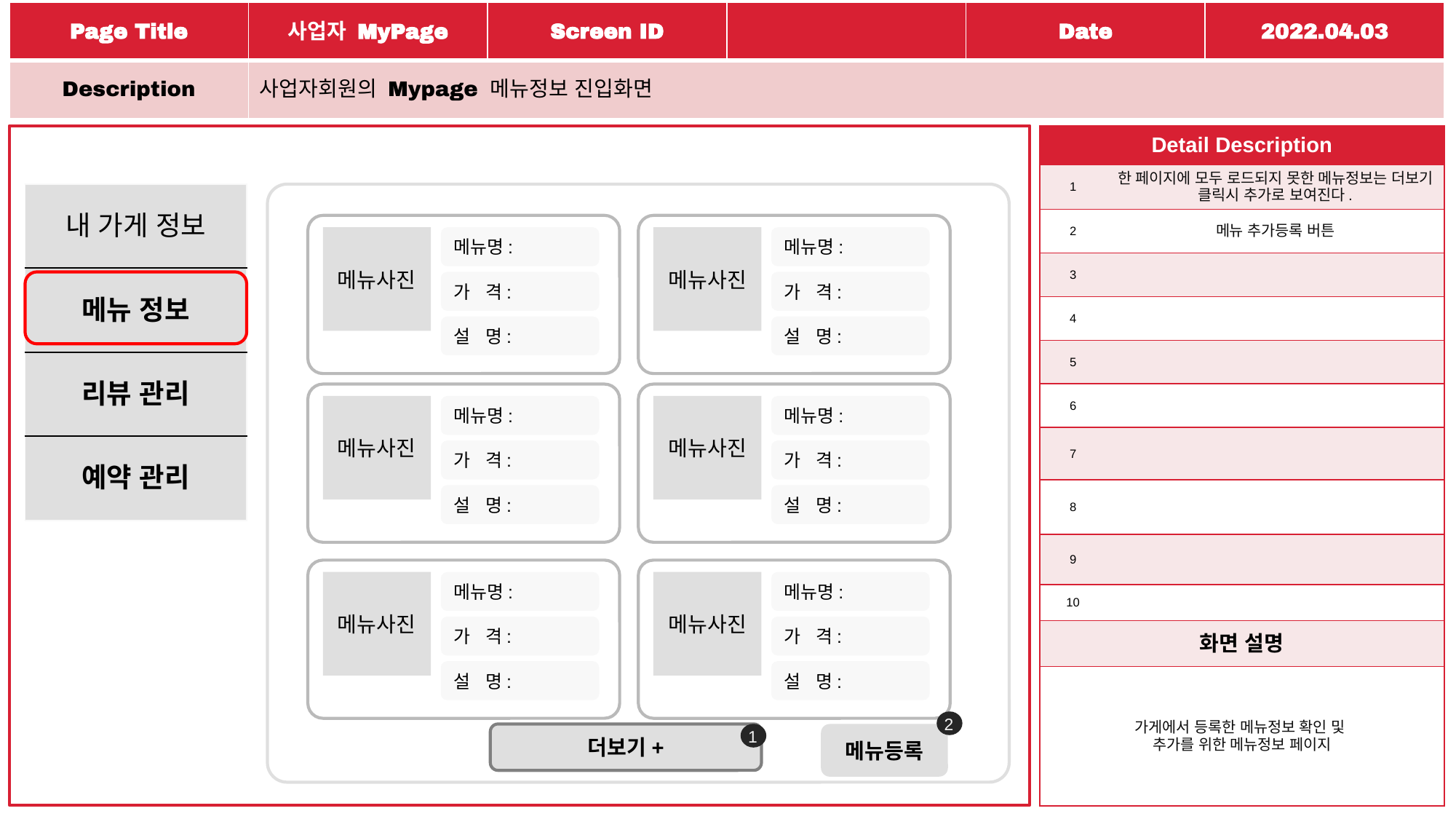

| Page Title | 사업자 MyPage | Screen ID |  | Date | 2022.04.03 |
| --- | --- | --- | --- | --- | --- |
| Description | 사업자회원의 Mypage 메뉴정보 진입화면 |  |  |  |  |

| Detail Description |  |
| --- | --- |
| 1 | 한 페이지에 모두 로드되지 못한 메뉴정보는 더보기 클릭시 추가로 보여진다. |
| 2 | 메뉴 추가등록 버튼 |
| 3 |  |
| 4 |  |
| 5 |  |
| 6 |  |
| 7 |  |
| 8 |  |
| 9 |  |
| 10 |  |
| 화면 설명 |  |
| 가게에서 등록한 메뉴정보 확인 및 추가를 위한 메뉴정보 페이지 |  |
| 내 가게 정보 |
| --- |
| 메뉴 정보 |
| 리뷰 관리 |
| 예약 관리 |

메뉴명:
메뉴사진
가   격:
설   명:

메뉴명:
메뉴사진
가   격:
설   명:

메뉴명:
메뉴사진
가   격:
설   명:

메뉴명:
메뉴사진
가   격:
설   명:

메뉴명:
메뉴사진
가   격:
설   명:

메뉴명:
메뉴사진
가   격:
설   명:
2

1

더보기+
메뉴등록